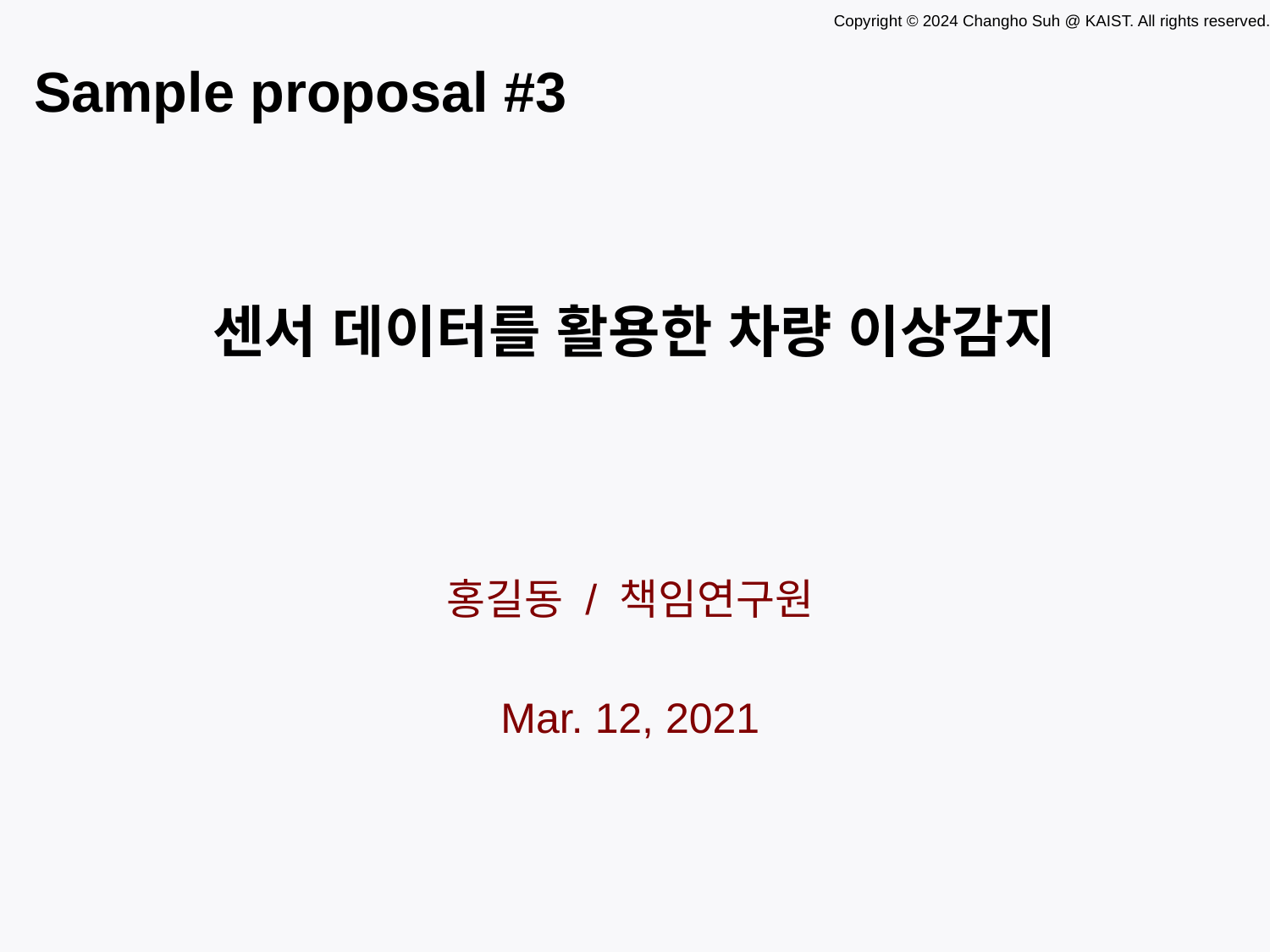

Sample proposal #3
센서 데이터를 활용한 차량 이상감지
홍길동 / 책임연구원

Mar. 12, 2021

TexPoint fonts used in EMF.
Read the TexPoint manual before you delete this box.: AAAAAAAAAAAAAAAAAAAA